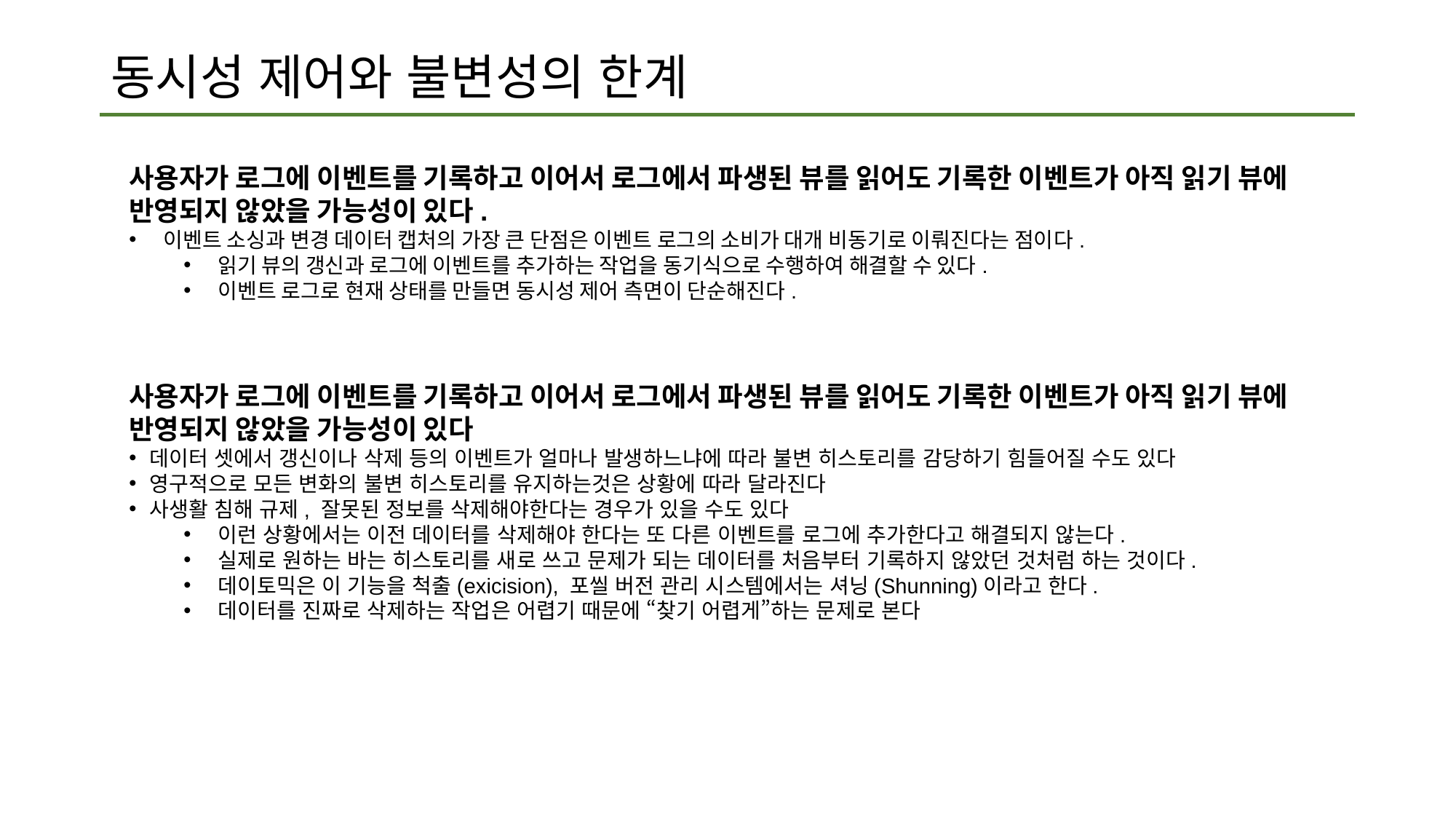

# 동시성 제어와 불변성의 한계

사용자가 로그에 이벤트를 기록하고 이어서 로그에서 파생된 뷰를 읽어도 기록한 이벤트가 아직 읽기 뷰에 반영되지 않았을 가능성이 있다.
이벤트 소싱과 변경 데이터 캡처의 가장 큰 단점은 이벤트 로그의 소비가 대개 비동기로 이뤄진다는 점이다.
읽기 뷰의 갱신과 로그에 이벤트를 추가하는 작업을 동기식으로 수행하여 해결할 수 있다.
이벤트 로그로 현재 상태를 만들면 동시성 제어 측면이 단순해진다.

사용자가 로그에 이벤트를 기록하고 이어서 로그에서 파생된 뷰를 읽어도 기록한 이벤트가 아직 읽기 뷰에 반영되지 않았을 가능성이 있다
데이터 셋에서 갱신이나 삭제 등의 이벤트가 얼마나 발생하느냐에 따라 불변 히스토리를 감당하기 힘들어질 수도 있다
영구적으로 모든 변화의 불변 히스토리를 유지하는것은 상황에 따라 달라진다
사생활 침해 규제, 잘못된 정보를 삭제해야한다는 경우가 있을 수도 있다
이런 상황에서는 이전 데이터를 삭제해야 한다는 또 다른 이벤트를 로그에 추가한다고 해결되지 않는다.
실제로 원하는 바는 히스토리를 새로 쓰고 문제가 되는 데이터를 처음부터 기록하지 않았던 것처럼 하는 것이다.
데이토믹은 이 기능을 척출(exicision), 포씰 버전 관리 시스템에서는 셔닝(Shunning)이라고 한다.
데이터를 진짜로 삭제하는 작업은 어렵기 때문에 “찾기 어렵게”하는 문제로 본다